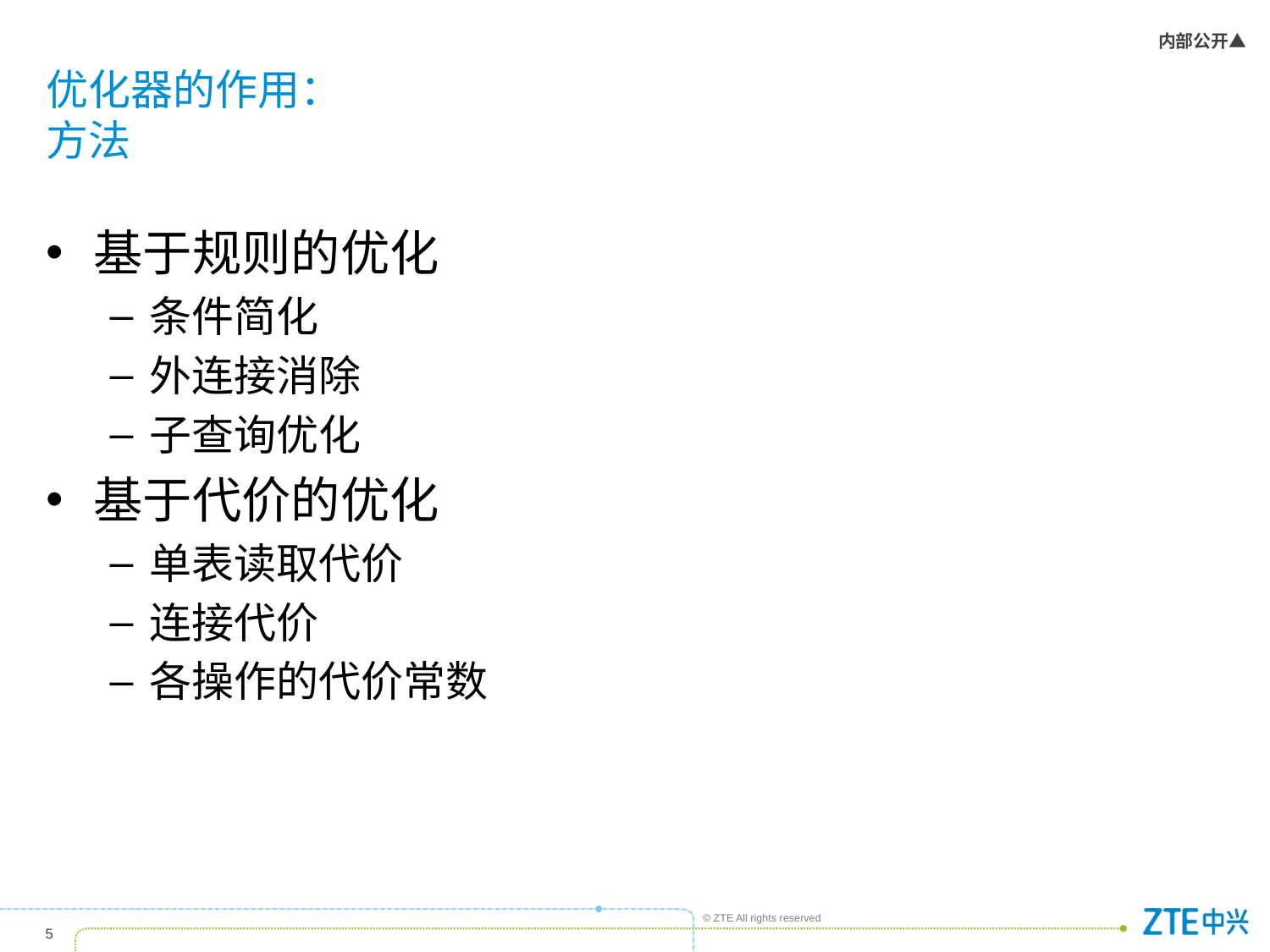

# 优化器的作用： 方法
基于规则的优化
条件简化
外连接消除
子查询优化
基于代价的优化
单表读取代价
连接代价
各操作的代价常数